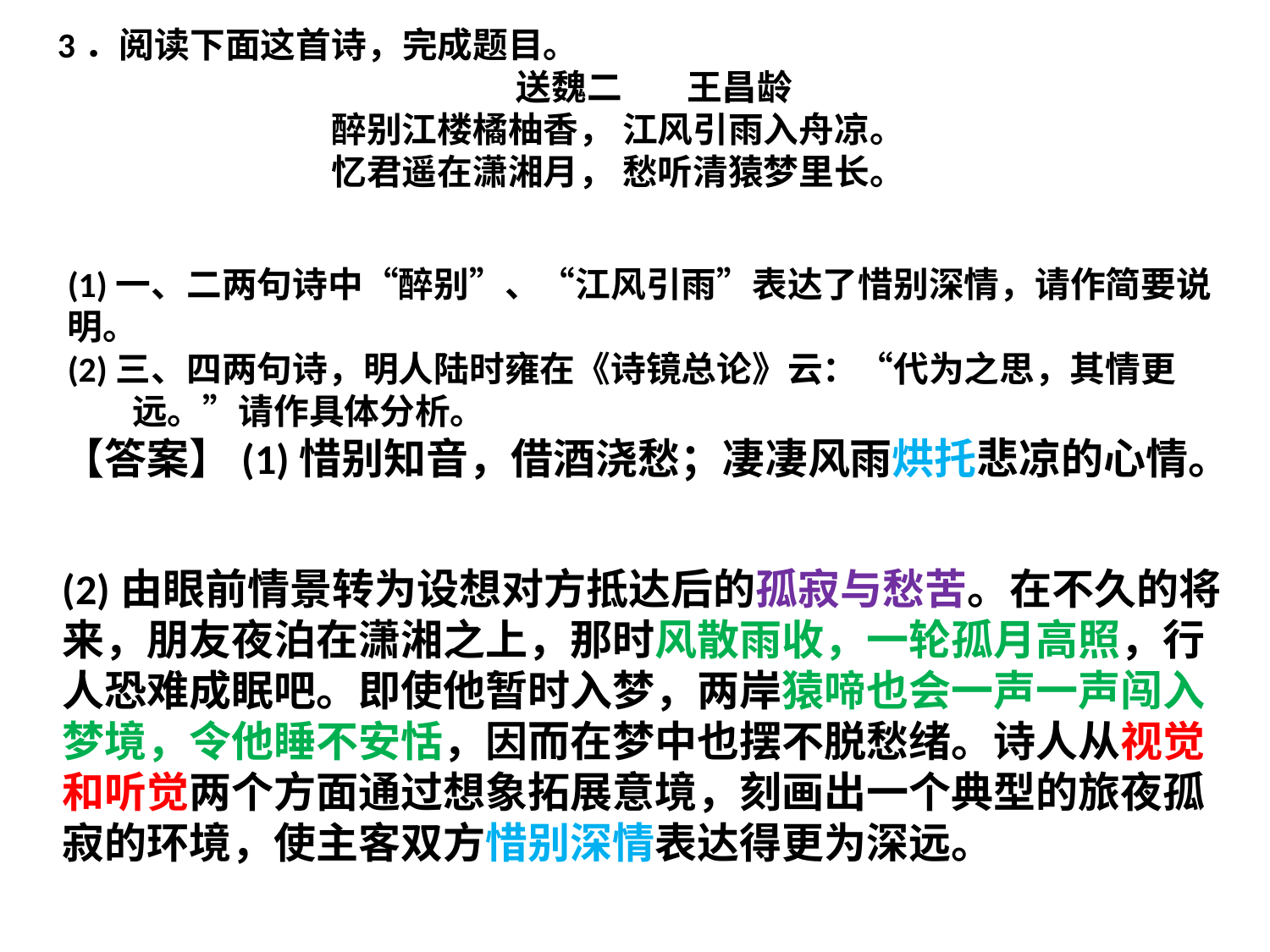

3．阅读下面这首诗，完成题目。
                                                        送魏二        王昌龄
                                 醉别江楼橘柚香， 江风引雨入舟凉。
                                 忆君遥在潇湘月， 愁听清猿梦里长。
(1)一、二两句诗中“醉别”、“江风引雨”表达了惜别深情，请作简要说明。
(2)三、四两句诗，明人陆时雍在《诗镜总论》云：“代为之思，其情更
       远。”请作具体分析。
【答案】(1)惜别知音，借酒浇愁；凄凄风雨烘托悲凉的心情。
(2)由眼前情景转为设想对方抵达后的孤寂与愁苦。在不久的将来，朋友夜泊在潇湘之上，那时风散雨收，一轮孤月高照，行人恐难成眠吧。即使他暂时入梦，两岸猿啼也会一声一声闯入梦境，令他睡不安恬，因而在梦中也摆不脱愁绪。诗人从视觉和听觉两个方面通过想象拓展意境，刻画出一个典型的旅夜孤寂的环境，使主客双方惜别深情表达得更为深远。